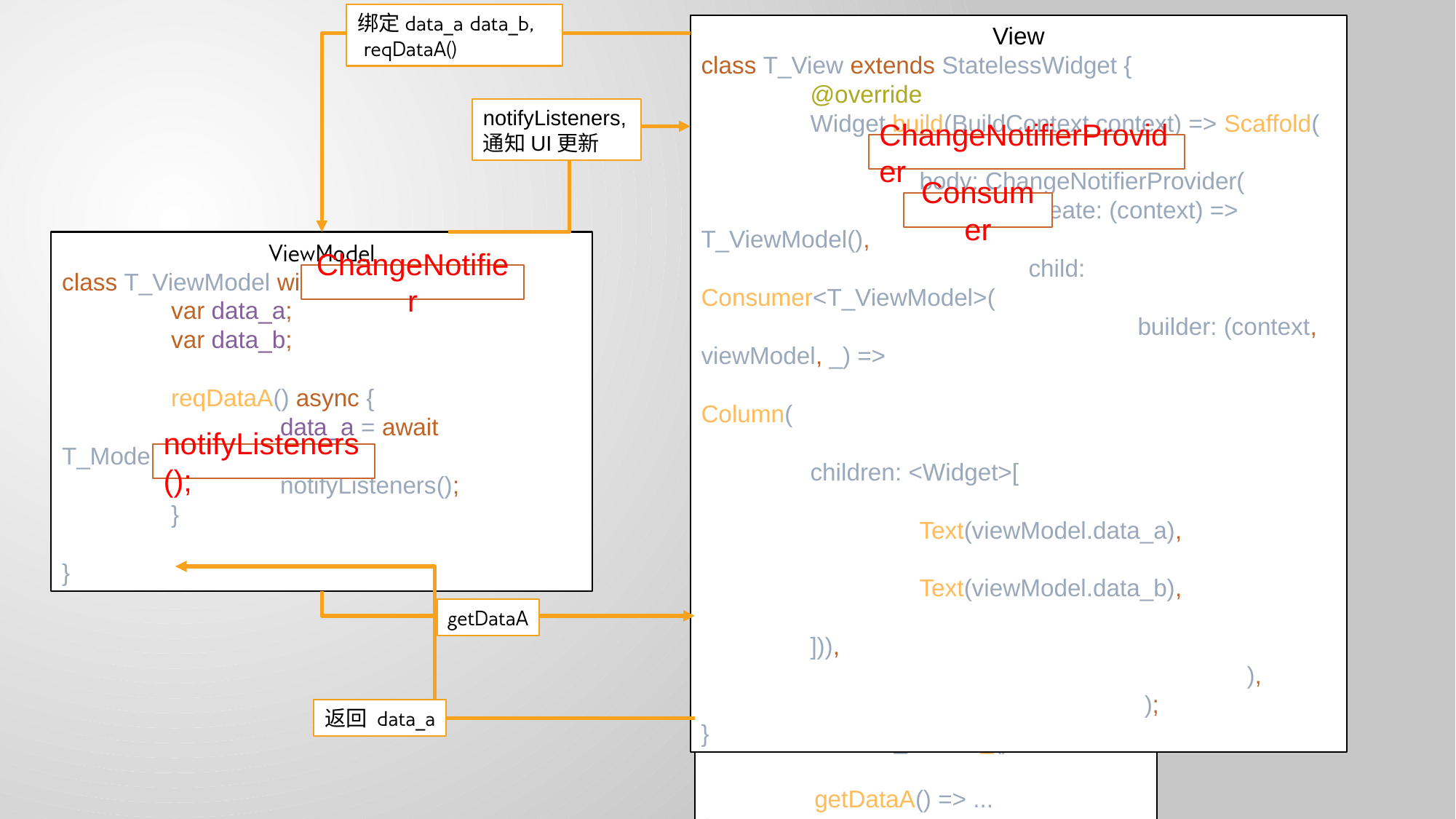

绑定data_a data_b,
 reqDataA()
View
class T_View extends StatelessWidget {
	@override
	Widget build(BuildContext context) => Scaffold(
		body: ChangeNotifierProvider(
			create: (context) => T_ViewModel(),
			child: Consumer<T_ViewModel>(
				builder: (context, viewModel, _) =>
					Column(
						children: <Widget>[
							Text(viewModel.data_a),
							Text(viewModel.data_b),
						])),
 					),
				 );
}
notifyListeners,
通知UI更新
ChangeNotifierProvider
Consumer
ViewModel
class T_ViewModel with ChangeNotifier {
	var data_a;
	var data_b;

	reqDataA() async {
		data_a = await 	T_Model().getDataA();
		notifyListeners();
 	}

}
ChangeNotifier
notifyListeners();
Model
class T_Model {
	/// 单例
	static const _instance = T_Model._();
	factory T_Model() => _instance;
	const T_Model._();

	getDataA() => ...
}
getDataA
返回 data_a